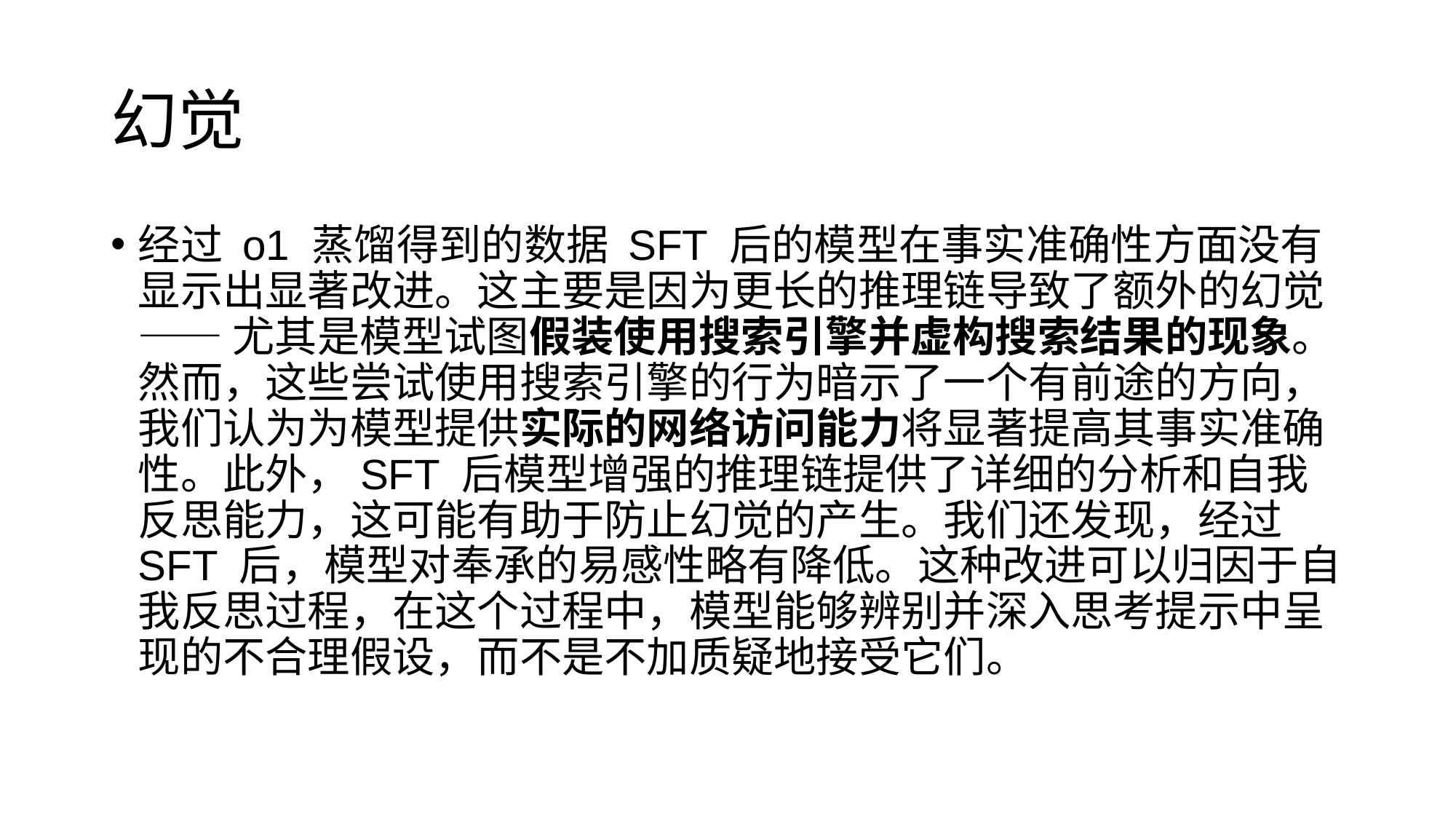

# 幻觉
经过 o1 蒸馏得到的数据 SFT 后的模型在事实准确性方面没有显示出显著改进。这主要是因为更长的推理链导致了额外的幻觉 —— 尤其是模型试图假装使用搜索引擎并虚构搜索结果的现象。然而，这些尝试使用搜索引擎的行为暗示了一个有前途的方向，我们认为为模型提供实际的网络访问能力将显著提高其事实准确性。此外，SFT 后模型增强的推理链提供了详细的分析和自我反思能力，这可能有助于防止幻觉的产生。我们还发现，经过 SFT 后，模型对奉承的易感性略有降低。这种改进可以归因于自我反思过程，在这个过程中，模型能够辨别并深入思考提示中呈现的不合理假设，而不是不加质疑地接受它们。